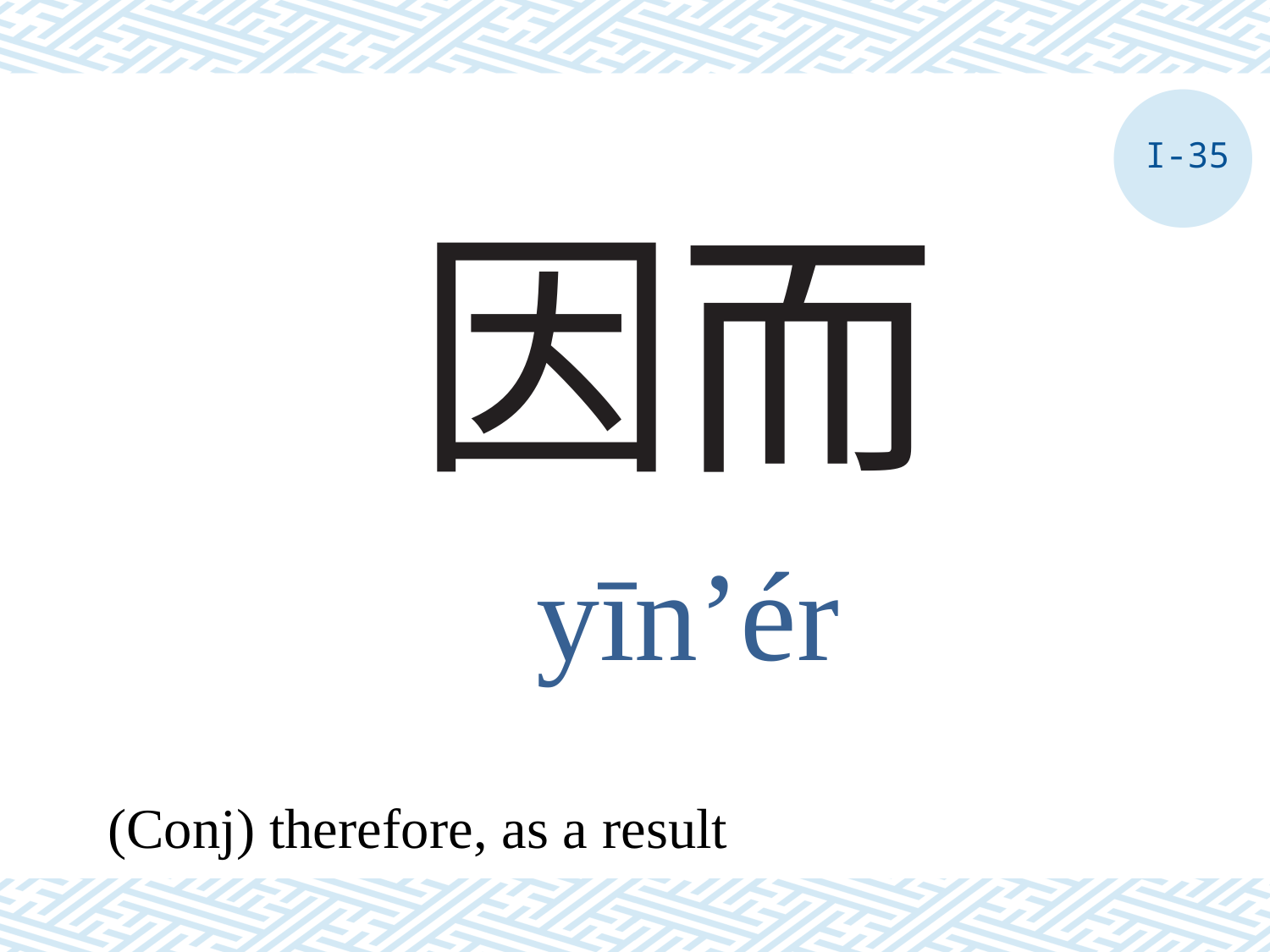

I-35

# 因而
yīn’ér
(Conj) therefore, as a result